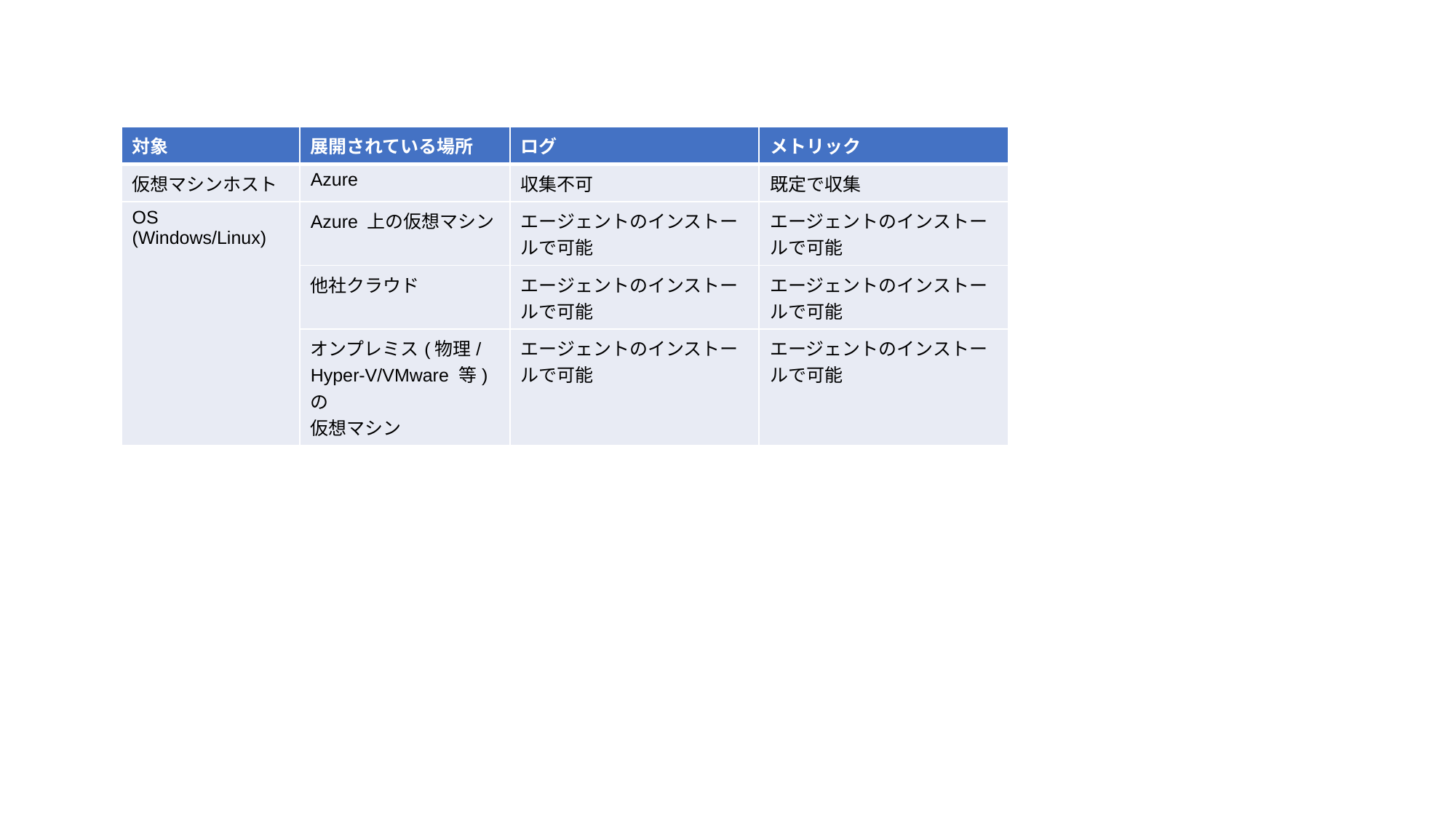

| 対象 | 展開されている場所 | ログ | メトリック |
| --- | --- | --- | --- |
| 仮想マシンホスト | Azure | 収集不可 | 既定で収集 |
| OS (Windows/Linux) | Azure 上の仮想マシン | エージェントのインストールで可能 | エージェントのインストールで可能 |
|  | 他社クラウド | エージェントのインストールで可能 | エージェントのインストールで可能 |
|  | オンプレミス(物理/Hyper-V/VMware 等)の 仮想マシン | エージェントのインストールで可能 | エージェントのインストールで可能 |